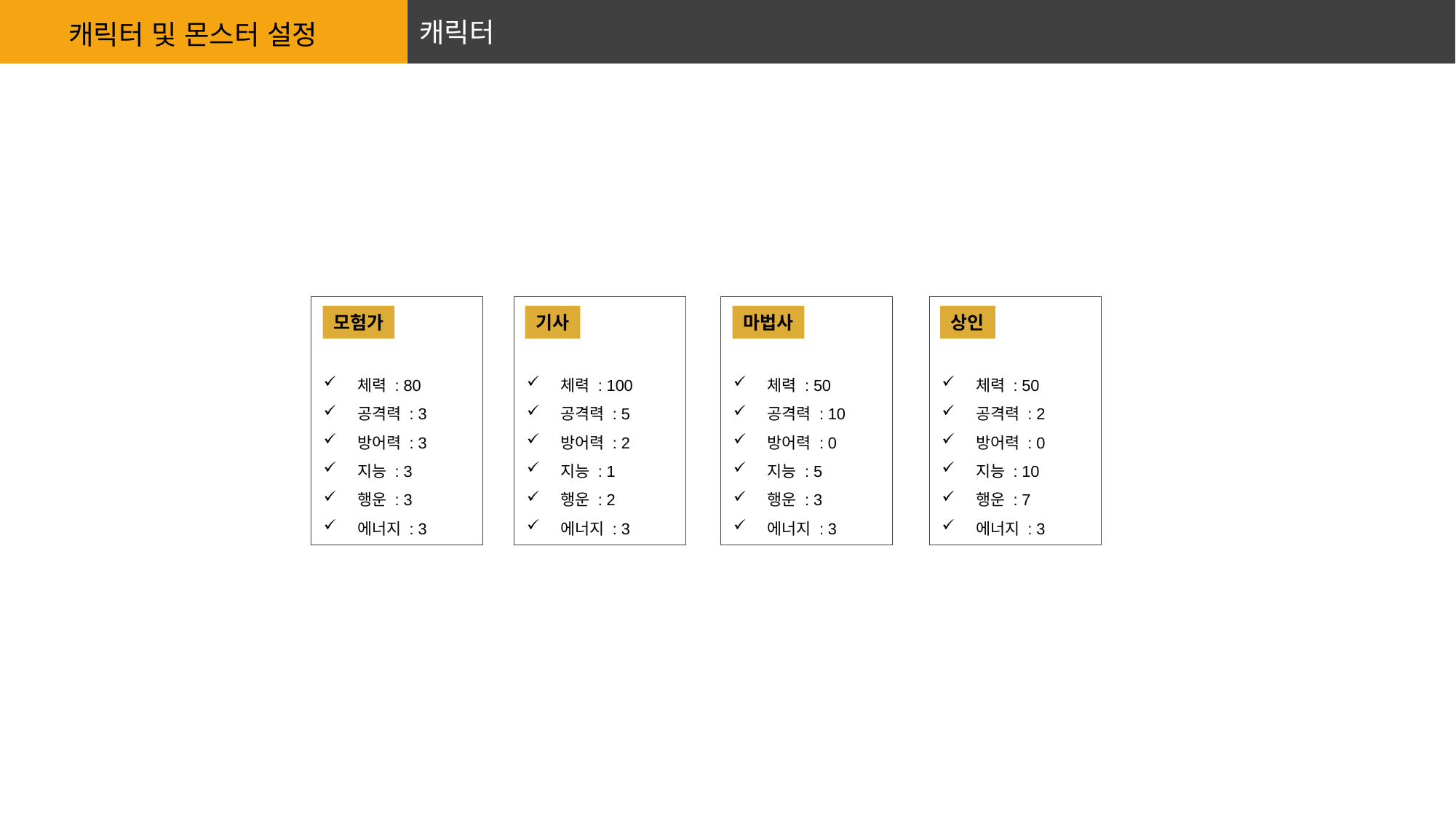

캐릭터
캐릭터 및 몬스터 설정

모험가
기사
마법사
상인
체력 : 80
공격력 : 3
방어력 : 3
지능 : 3
행운 : 3
에너지 : 3
체력 : 100
공격력 : 5
방어력 : 2
지능 : 1
행운 : 2
에너지 : 3
체력 : 50
공격력 : 10
방어력 : 0
지능 : 5
행운 : 3
에너지 : 3
체력 : 50
공격력 : 2
방어력 : 0
지능 : 10
행운 : 7
에너지 : 3